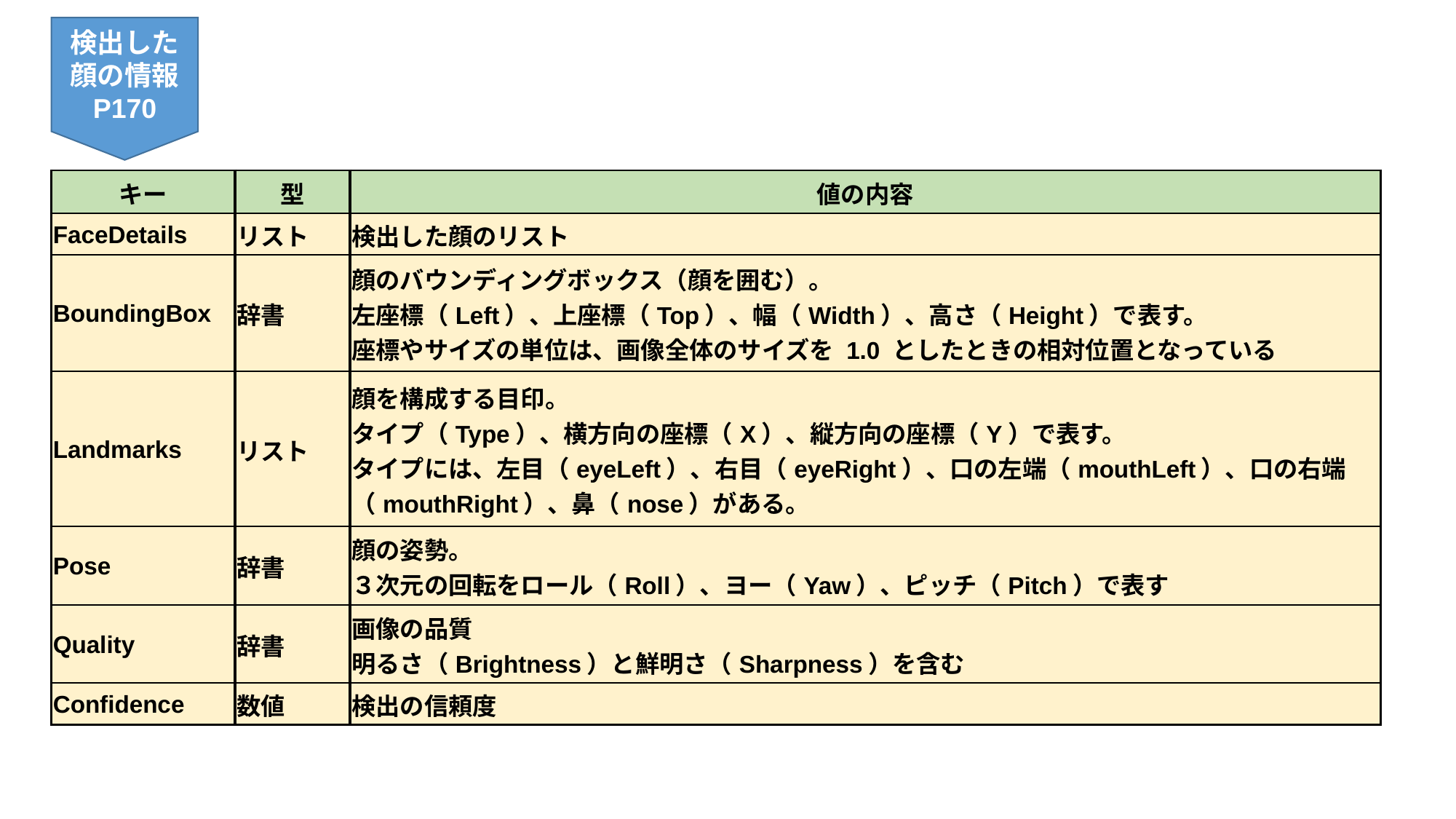

検出した
顔の情報
P170
| キー | 型 | 値の内容 |
| --- | --- | --- |
| FaceDetails | リスト | 検出した顔のリスト |
| BoundingBox | 辞書 | 顔のバウンディングボックス（顔を囲む）。 左座標（Left）、上座標（Top）、幅（Width）、高さ（Height）で表す。 座標やサイズの単位は、画像全体のサイズを 1.0 としたときの相対位置となっている |
| Landmarks | リスト | 顔を構成する目印。 タイプ（Type）、横方向の座標（X）、縦方向の座標（Y）で表す。 タイプには、左目（eyeLeft）、右目（eyeRight）、口の左端（mouthLeft）、口の右端（mouthRight）、鼻（nose）がある。 |
| Pose | 辞書 | 顔の姿勢。 ３次元の回転をロール（Roll）、ヨー（Yaw）、ピッチ（Pitch）で表す |
| Quality | 辞書 | 画像の品質 明るさ（Brightness）と鮮明さ（Sharpness）を含む |
| Confidence | 数値 | 検出の信頼度 |